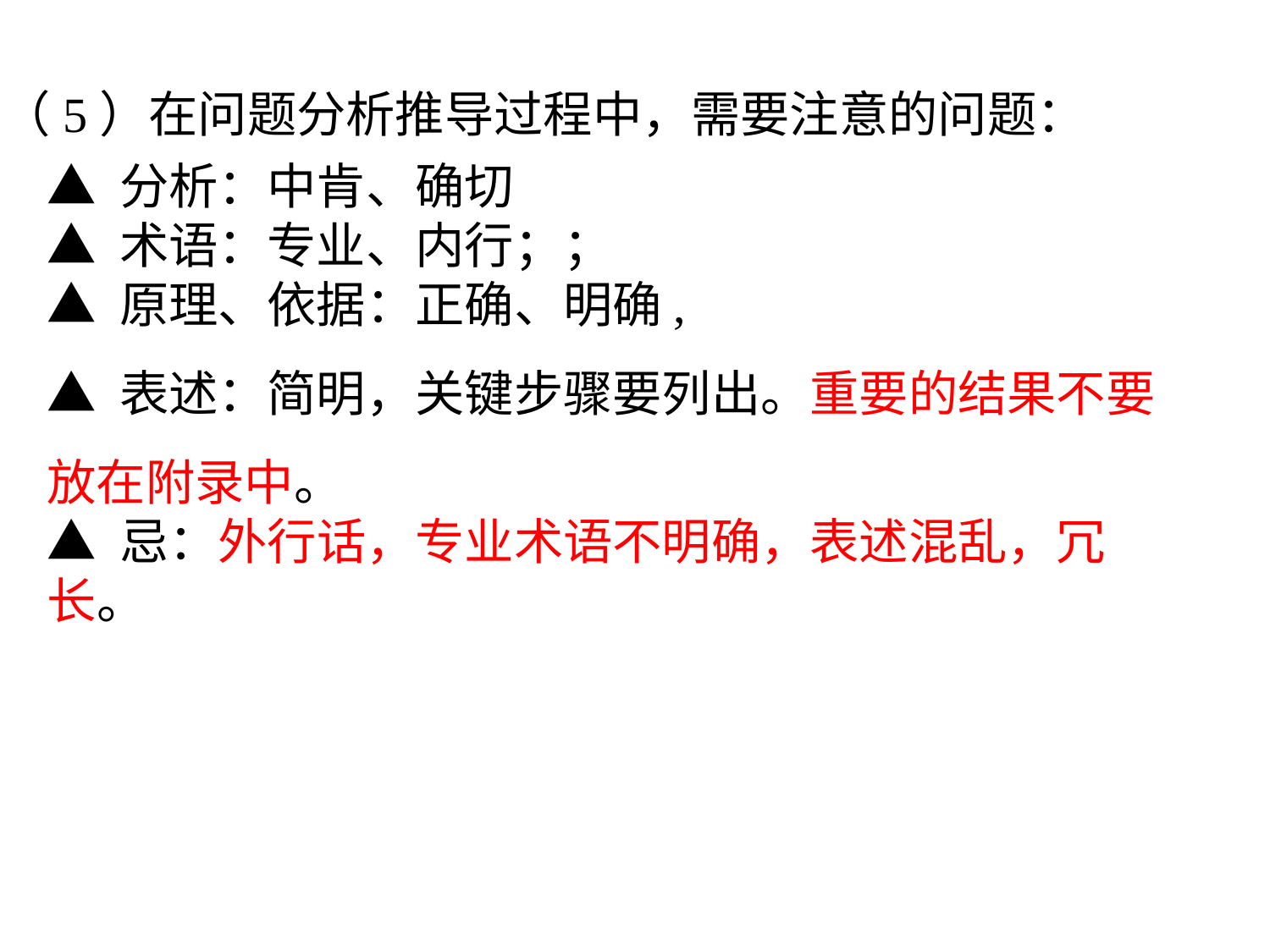

（5）在问题分析推导过程中，需要注意的问题：
▲ 分析：中肯、确切
▲ 术语：专业、内行；；
▲ 原理、依据：正确、明确,
▲ 表述：简明，关键步骤要列出。重要的结果不要放在附录中。
▲ 忌：外行话，专业术语不明确，表述混乱，冗长。